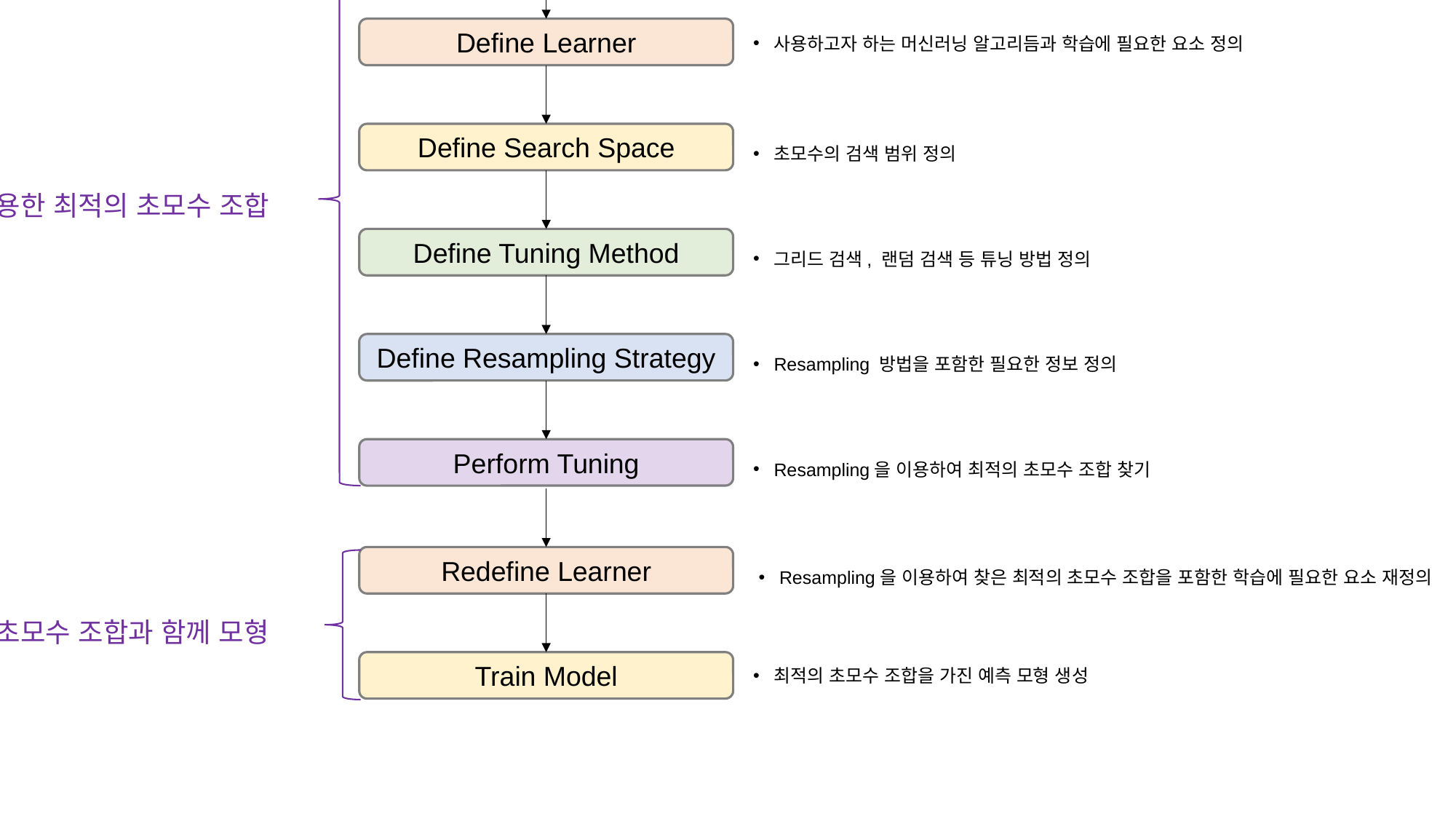

Define Task
분석에 사용할 Training Dataset 과 Target, 그리고 문제 유형(회귀, 분류, 생존, 군집 등) 정의
Define Learner
사용하고자 하는 머신러닝 알고리듬과 학습에 필요한 요소 정의
Define Search Space
초모수의 검색 범위 정의
Resampling을 이용한 최적의 초모수 조합 찾기
Define Tuning Method
그리드 검색, 랜덤 검색 등 튜닝 방법 정의
Define Resampling Strategy
Resampling 방법을 포함한 필요한 정보 정의
Perform Tuning
Resampling을 이용하여 최적의 초모수 조합 찾기
Redefine Learner

Resampling을 이용하여 찾은 최적의 초모수 조합을 포함한 학습에 필요한 요소 재정의
최적의 초모수 조합과 함께 모형 훈련
Train Model
최적의 초모수 조합을 가진 예측 모형 생성